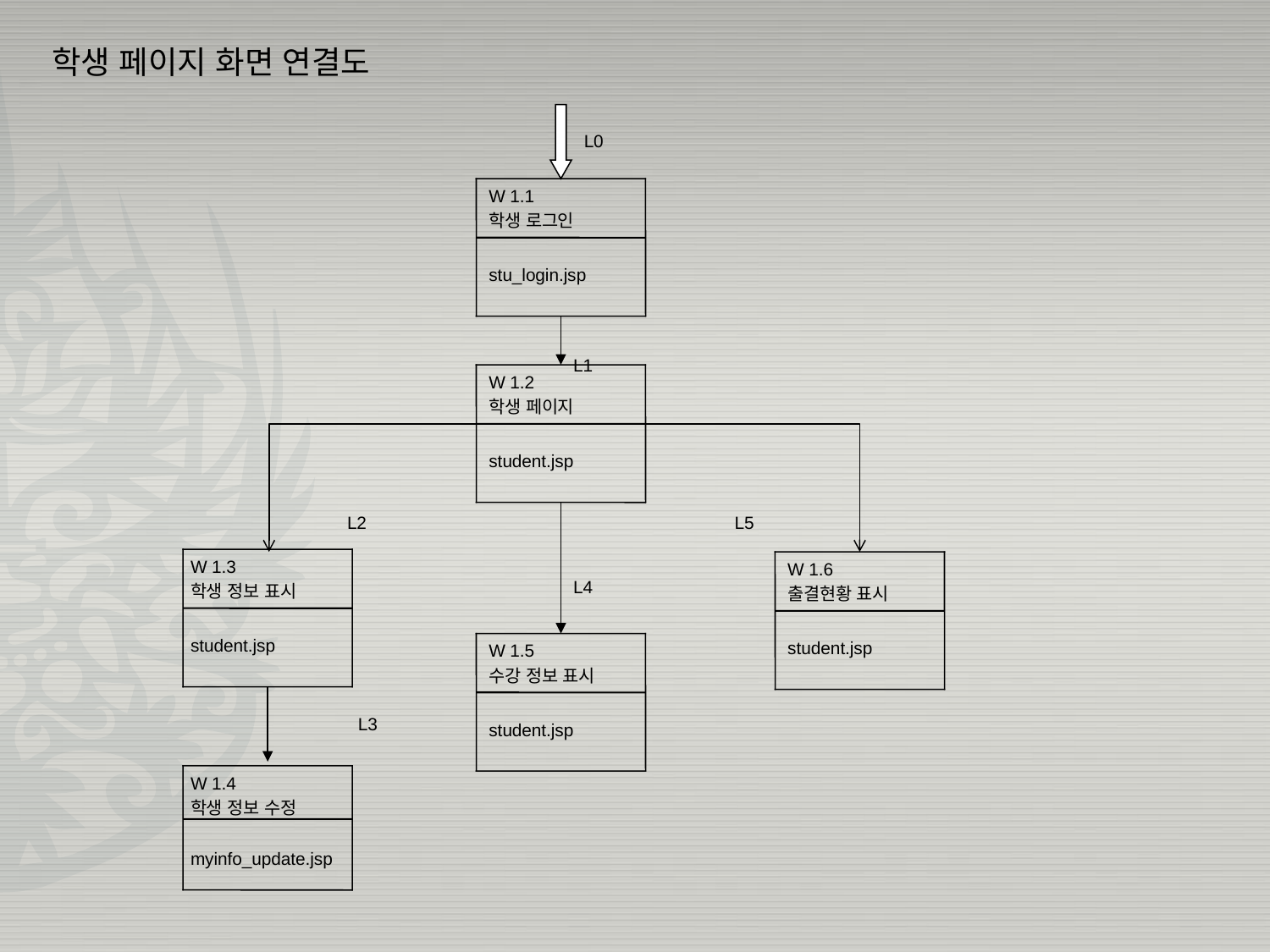

학생 페이지 화면 연결도

L0
W 1.1
학생 로그인

stu_login.jsp

L1
W 1.2
학생 페이지

student.jsp

L2
L5
W 1.3
학생 정보 표시

student.jsp

W 1.6
출결현황 표시

student.jsp

L4
W 1.5
수강 정보 표시

student.jsp

L3
W 1.4
학생 정보 수정

myinfo_update.jsp